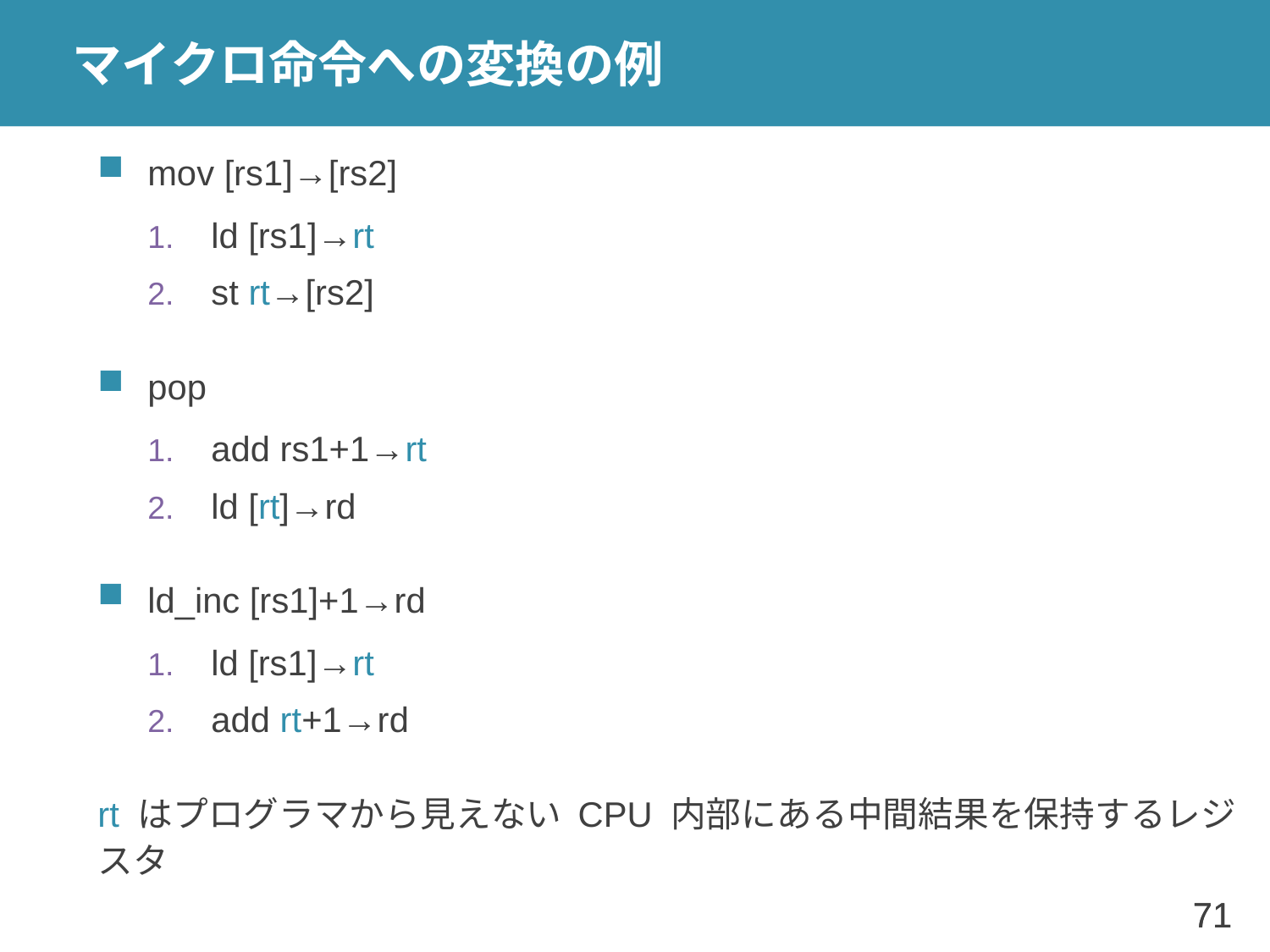

# マイクロ命令への変換の例
mov [rs1]→[rs2]
ld [rs1]→rt
st rt→[rs2]
pop
add rs1+1→rt
ld [rt]→rd
ld_inc [rs1]+1→rd
ld [rs1]→rt
add rt+1→rd
rt はプログラマから見えない CPU 内部にある中間結果を保持するレジスタ